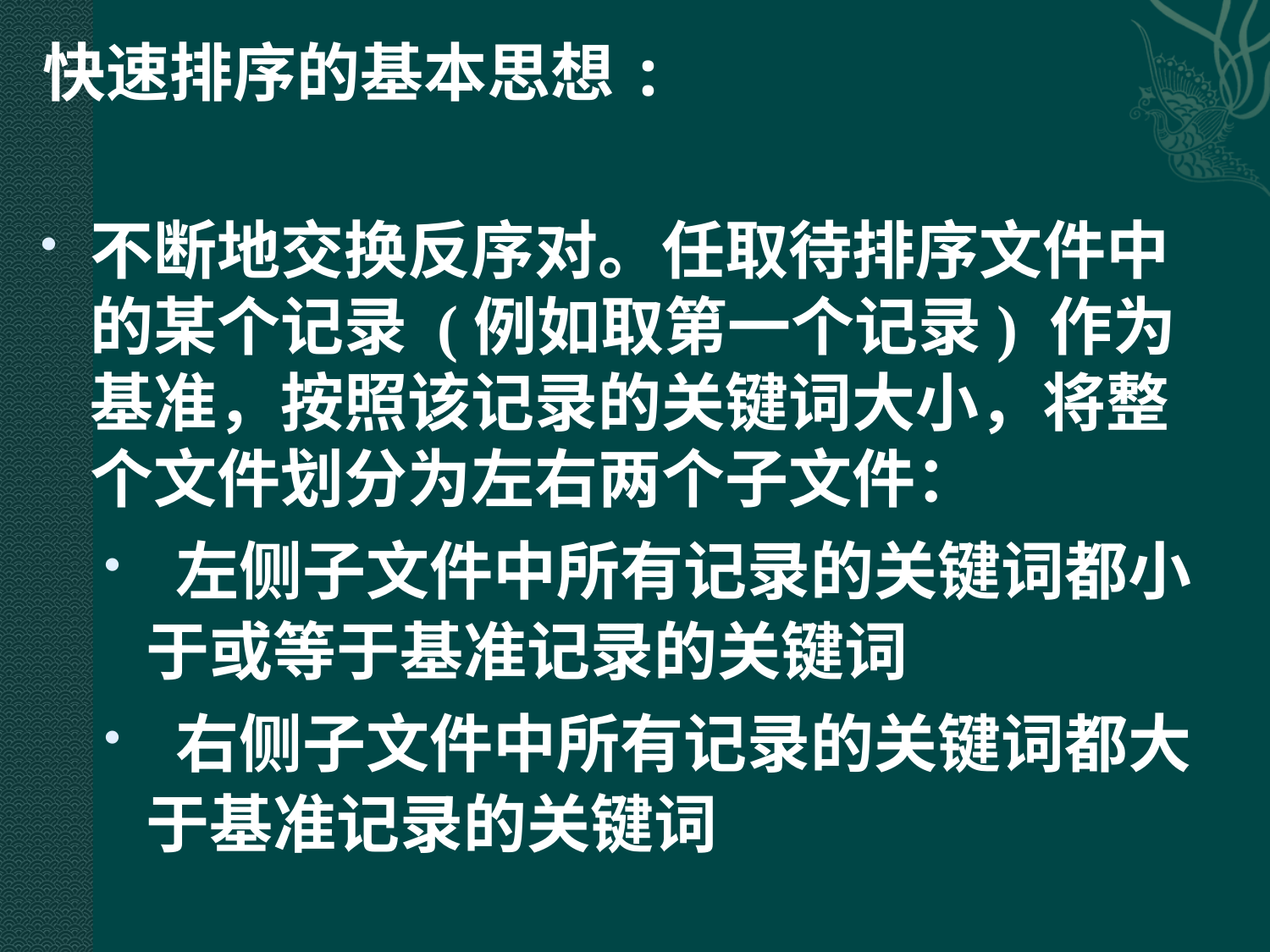

快速排序的基本思想:

不断地交换反序对。任取待排序文件中的某个记录 (例如取第一个记录) 作为基准，按照该记录的关键词大小，将整个文件划分为左右两个子文件：
 左侧子文件中所有记录的关键词都小于或等于基准记录的关键词
 右侧子文件中所有记录的关键词都大于基准记录的关键词